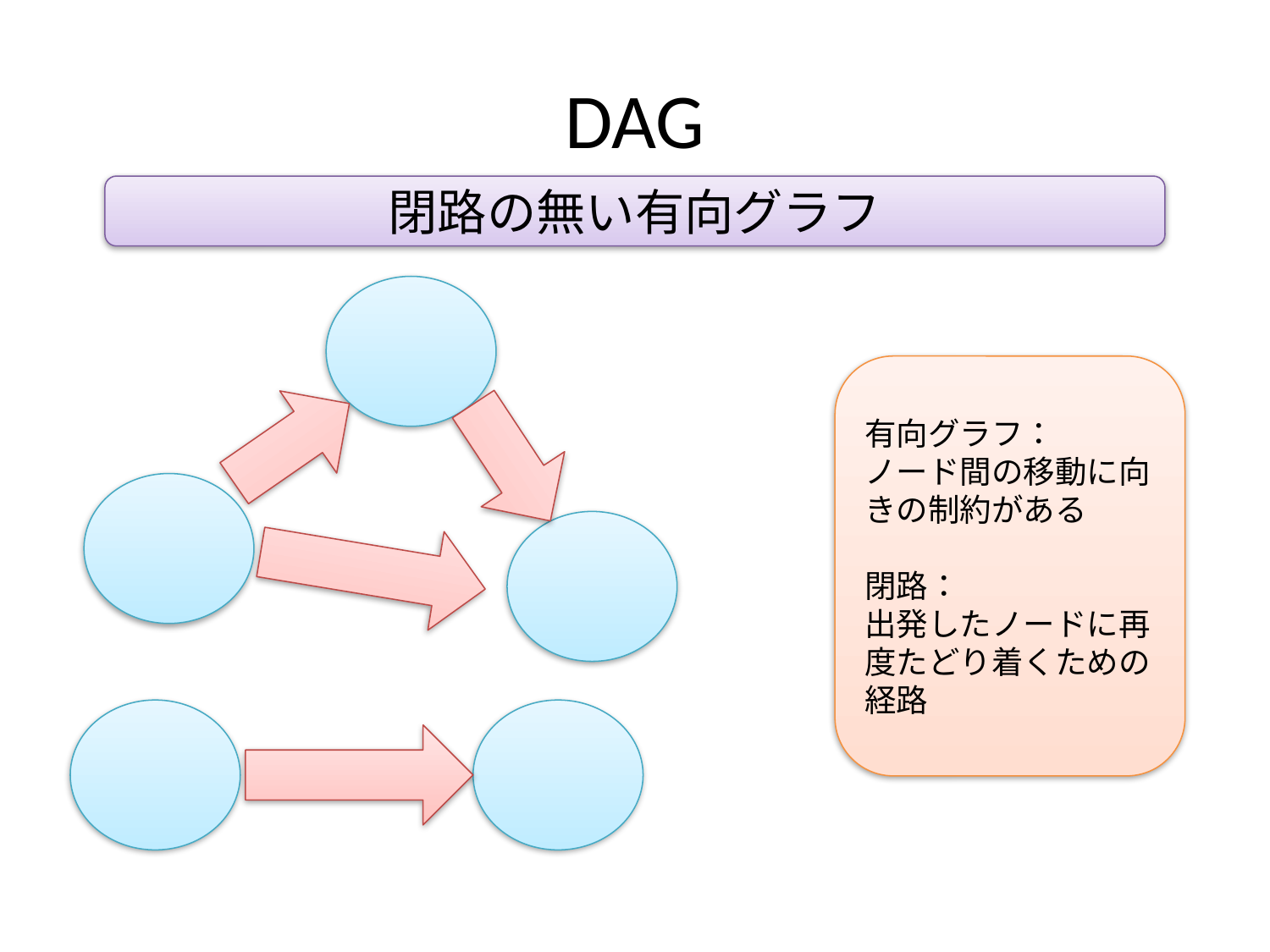

# DAG
閉路の無い有向グラフ

有向グラフ：
ノード間の移動に向きの制約がある

閉路：
出発したノードに再度たどり着くための経路